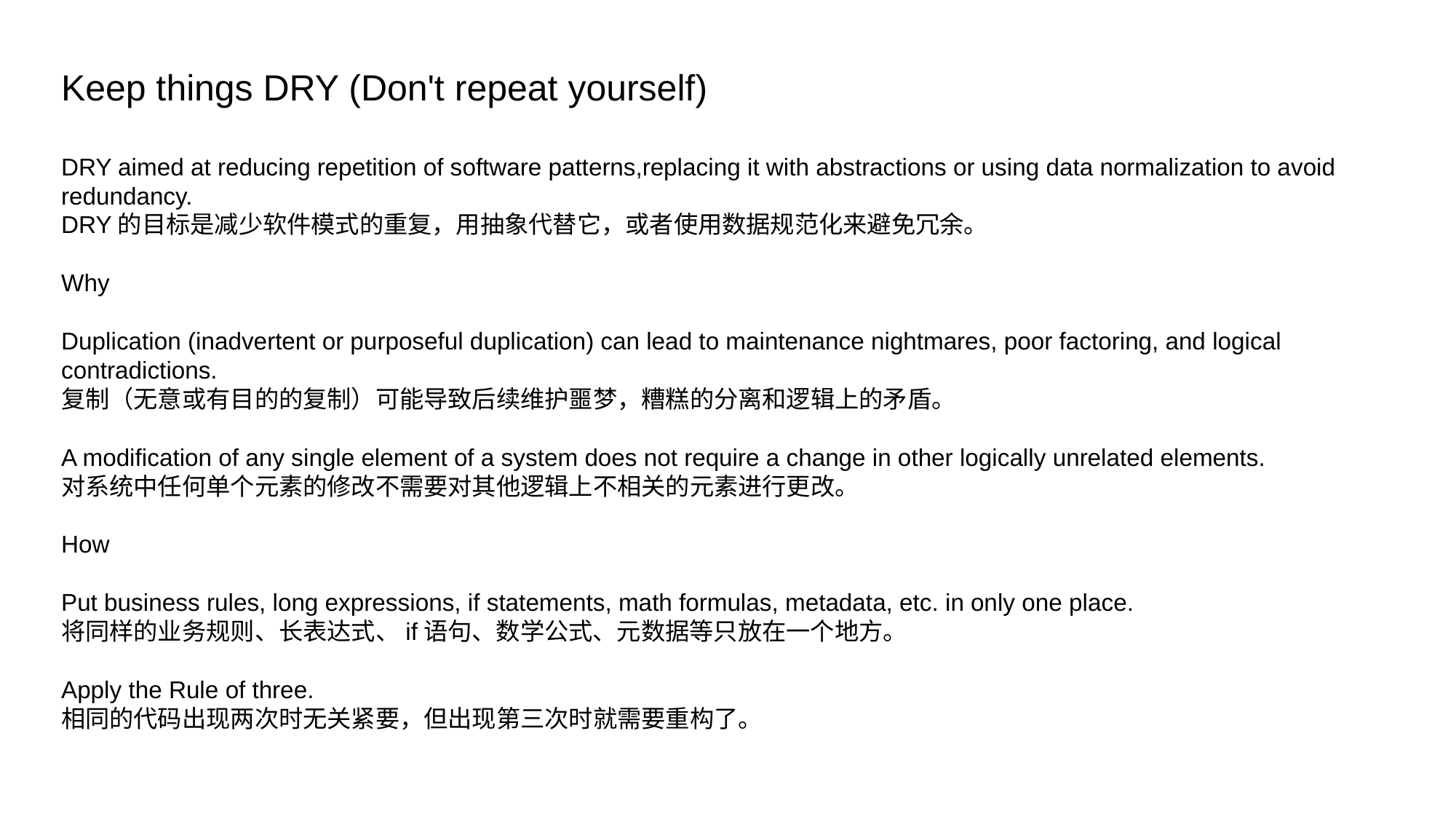

Keep things DRY (Don't repeat yourself)
DRY aimed at reducing repetition of software patterns,replacing it with abstractions or using data normalization to avoid redundancy.
DRY的目标是减少软件模式的重复，用抽象代替它，或者使用数据规范化来避免冗余。

Why

Duplication (inadvertent or purposeful duplication) can lead to maintenance nightmares, poor factoring, and logical contradictions.
复制（无意或有目的的复制）可能导致后续维护噩梦，糟糕的分离和逻辑上的矛盾。

A modification of any single element of a system does not require a change in other logically unrelated elements.
对系统中任何单个元素的修改不需要对其他逻辑上不相关的元素进行更改。

How

Put business rules, long expressions, if statements, math formulas, metadata, etc. in only one place.
将同样的业务规则、长表达式、if语句、数学公式、元数据等只放在一个地方。

Apply the Rule of three.
相同的代码出现两次时无关紧要，但出现第三次时就需要重构了。